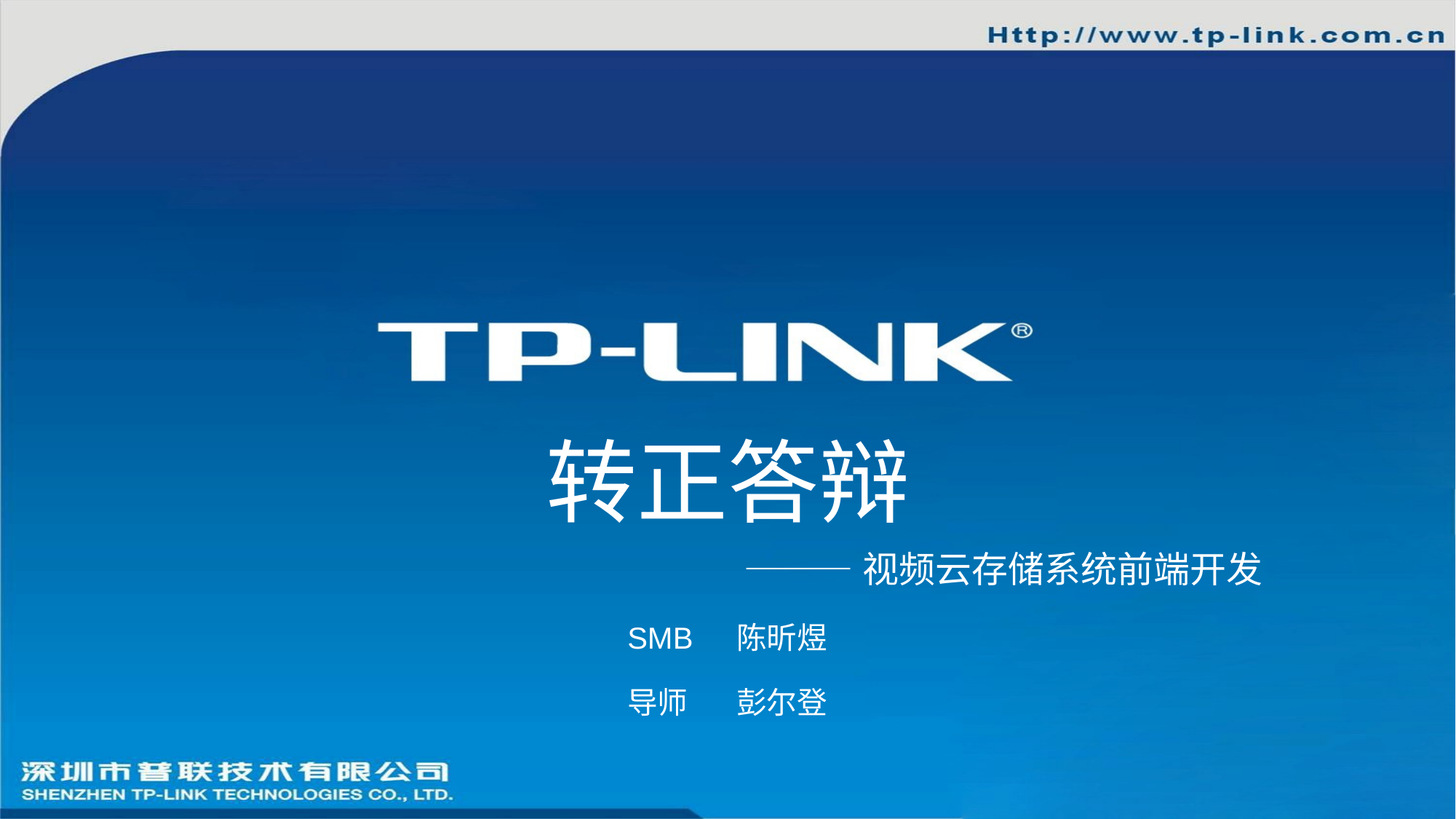

# 转正答辩
———视频云存储系统前端开发
SMB	陈昕煜
导师	彭尔登